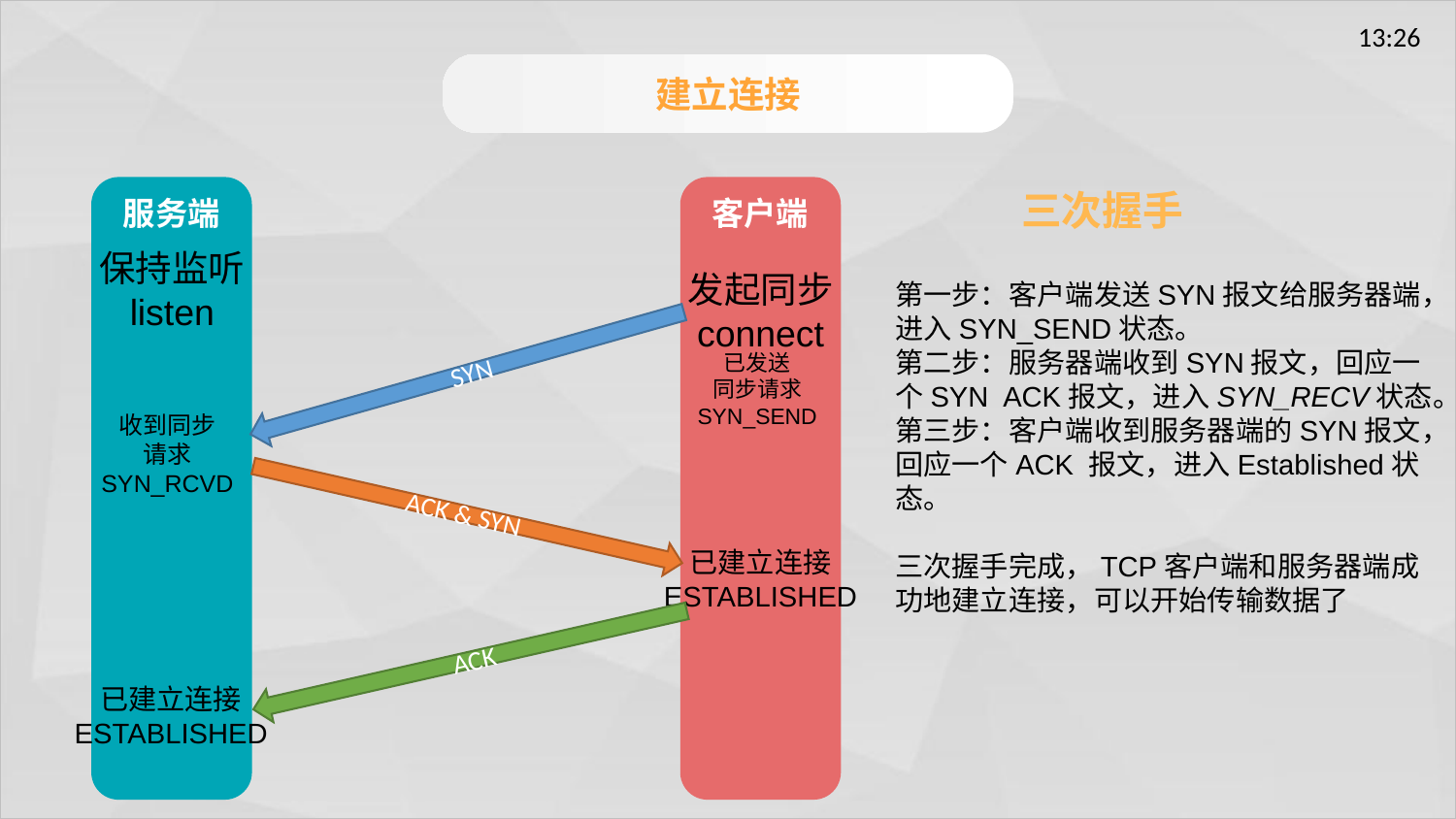

建立连接
服务端
客户端
三次握手
保持监听
listen
发起同步
connect
第一步：客户端发送SYN报文给服务器端，进入SYN_SEND状态。
第二步：服务器端收到SYN报文，回应一个SYN  ACK报文，进入SYN_RECV状态。
第三步：客户端收到服务器端的SYN报文，回应一个ACK 报文，进入Established状态。

三次握手完成，TCP客户端和服务器端成功地建立连接，可以开始传输数据了
已发送
同步请求
SYN_SEND
SYN
收到同步
请求
SYN_RCVD
ACK & SYN
已建立连接
ESTABLISHED
ACK
已建立连接
ESTABLISHED